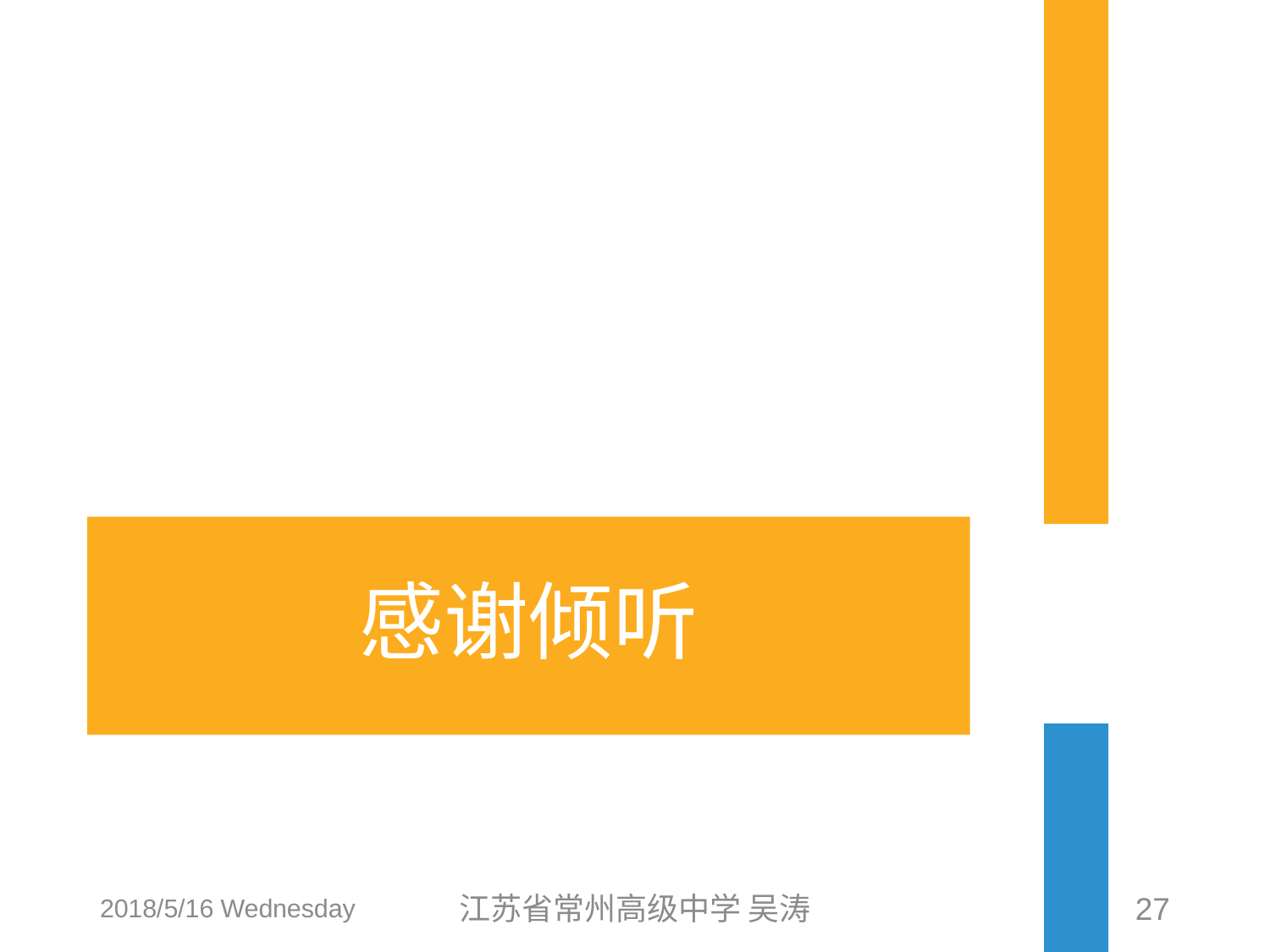

# 感谢倾听
2018/5/16 Wednesday
江苏省常州高级中学 吴涛
27